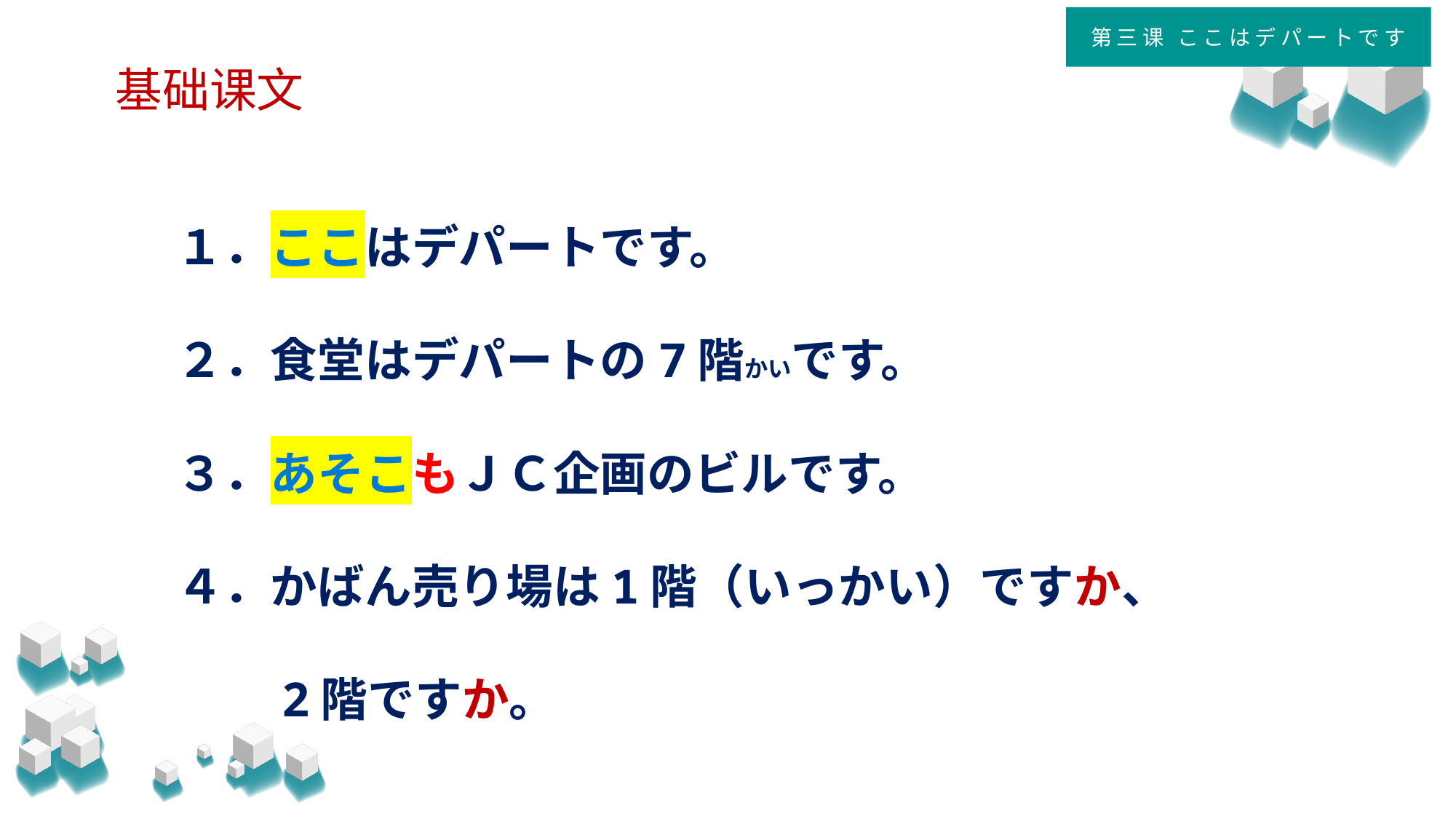

第三课 ここはデパートです
# 基础课文
１．ここはデパートです。
２．食堂はデパートの7階かいです。
３．あそこもＪＣ企画のビルです。
４．かばん売り場は1階（いっかい）ですか、
　　2階ですか。